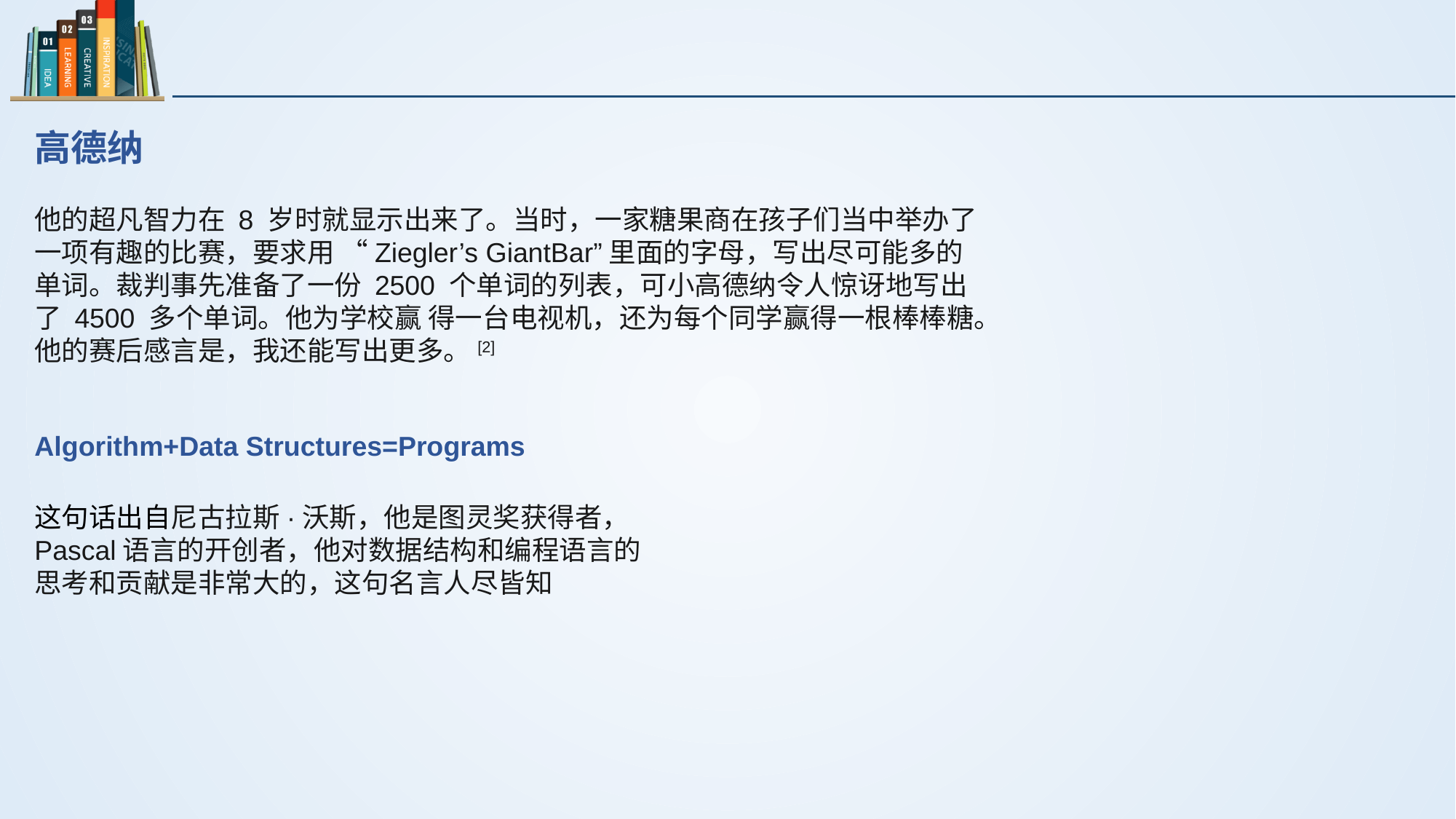

高德纳
他的超凡智力在 8 岁时就显示出来了。当时，一家糖果商在孩子们当中举办了一项有趣的比赛，要求用 “Ziegler’s GiantBar”里面的字母，写出尽可能多的单词。裁判事先准备了一份 2500 个单词的列表，可小高德纳令人惊讶地写出了 4500 多个单词。他为学校赢 得一台电视机，还为每个同学赢得一根棒棒糖。他的赛后感言是，我还能写出更多。[2]
Algorithm+Data Structures=Programs
这句话出自尼古拉斯·沃斯，他是图灵奖获得者，Pascal语言的开创者，他对数据结构和编程语言的思考和贡献是非常大的，这句名言人尽皆知